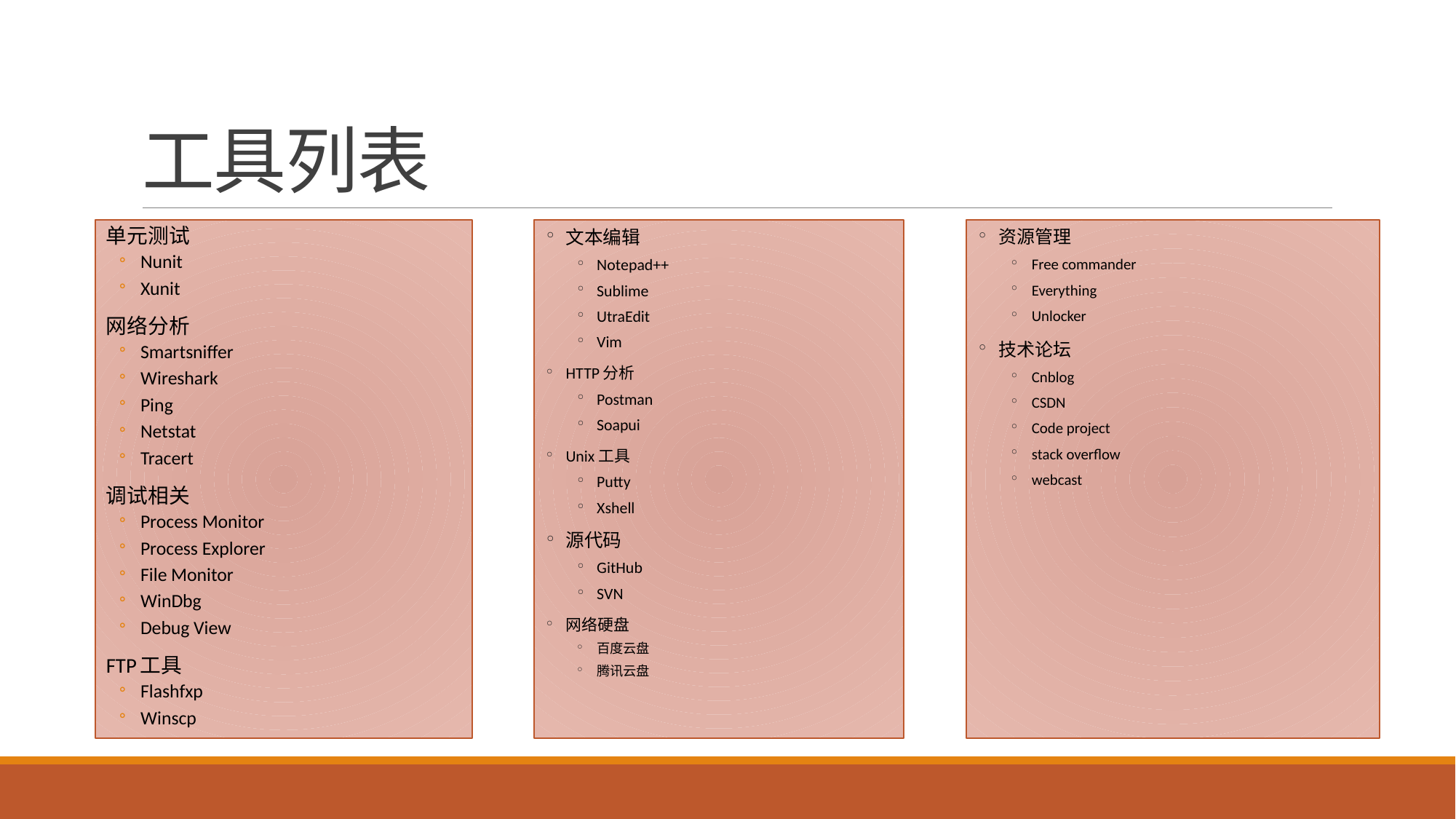

# 工具列表
单元测试
Nunit
Xunit
网络分析
Smartsniffer
Wireshark
Ping
Netstat
Tracert
调试相关
Process Monitor
Process Explorer
File Monitor
WinDbg
Debug View
FTP工具
Flashfxp
Winscp

文本编辑
Notepad++
Sublime
UtraEdit
Vim
HTTP分析
Postman
Soapui
Unix工具
Putty
Xshell
源代码
GitHub
SVN
网络硬盘
百度云盘
腾讯云盘

资源管理
Free commander
Everything
Unlocker
技术论坛
Cnblog
CSDN
Code project
stack overflow
webcast